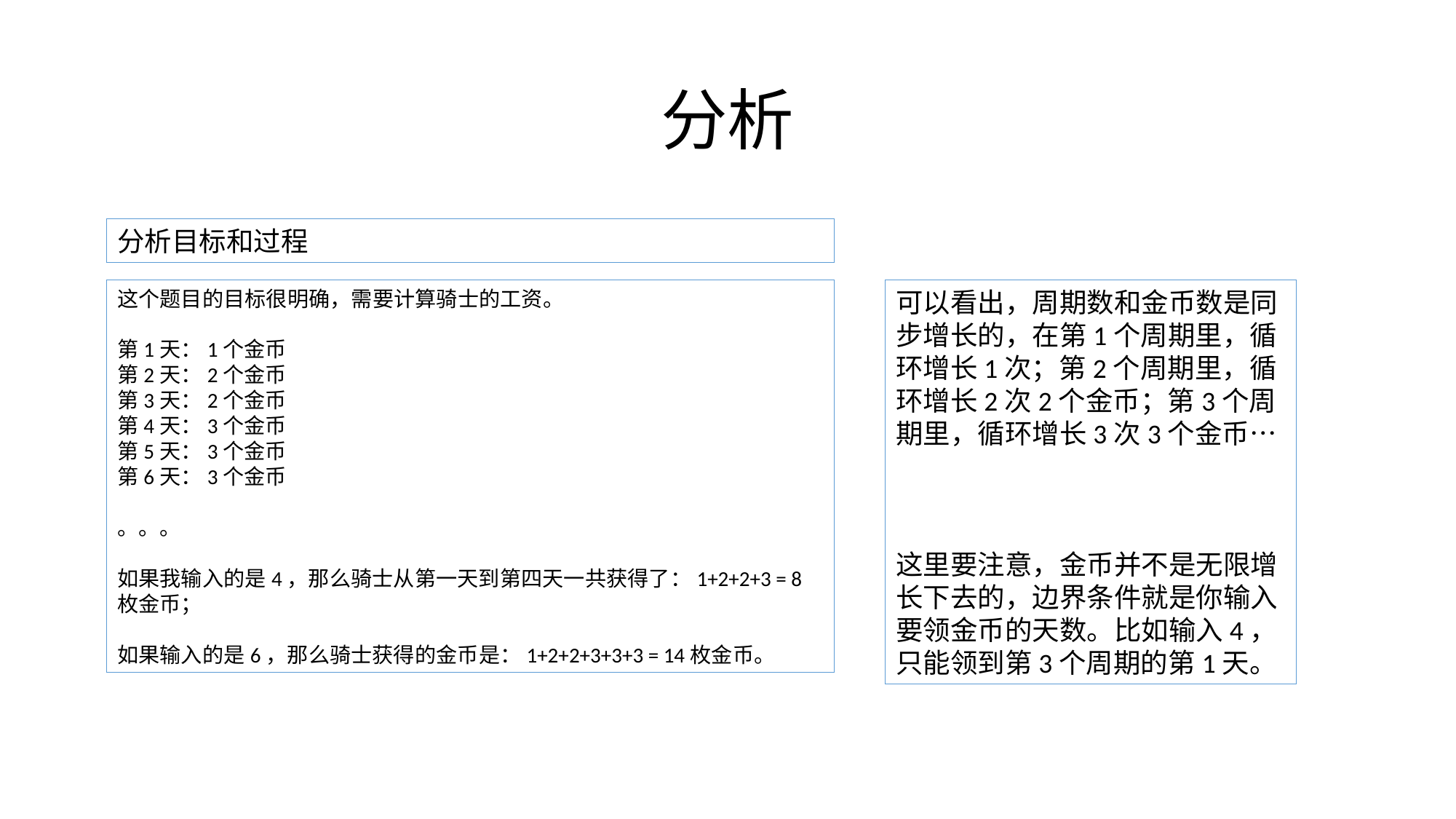

# 分析
分析目标和过程
这个题目的目标很明确，需要计算骑士的工资。

第1天：1个金币
第2天：2个金币
第3天：2个金币
第4天：3个金币
第5天：3个金币
第6天：3个金币

。。。

如果我输入的是4，那么骑士从第一天到第四天一共获得了：1+2+2+3 = 8枚金币；

如果输入的是6，那么骑士获得的金币是：1+2+2+3+3+3 = 14枚金币。
可以看出，周期数和金币数是同步增长的，在第1个周期里，循环增长1次；第2个周期里，循环增长2次2个金币；第3个周期里，循环增长3次3个金币…

这里要注意，金币并不是无限增长下去的，边界条件就是你输入要领金币的天数。比如输入4，只能领到第3个周期的第1天。